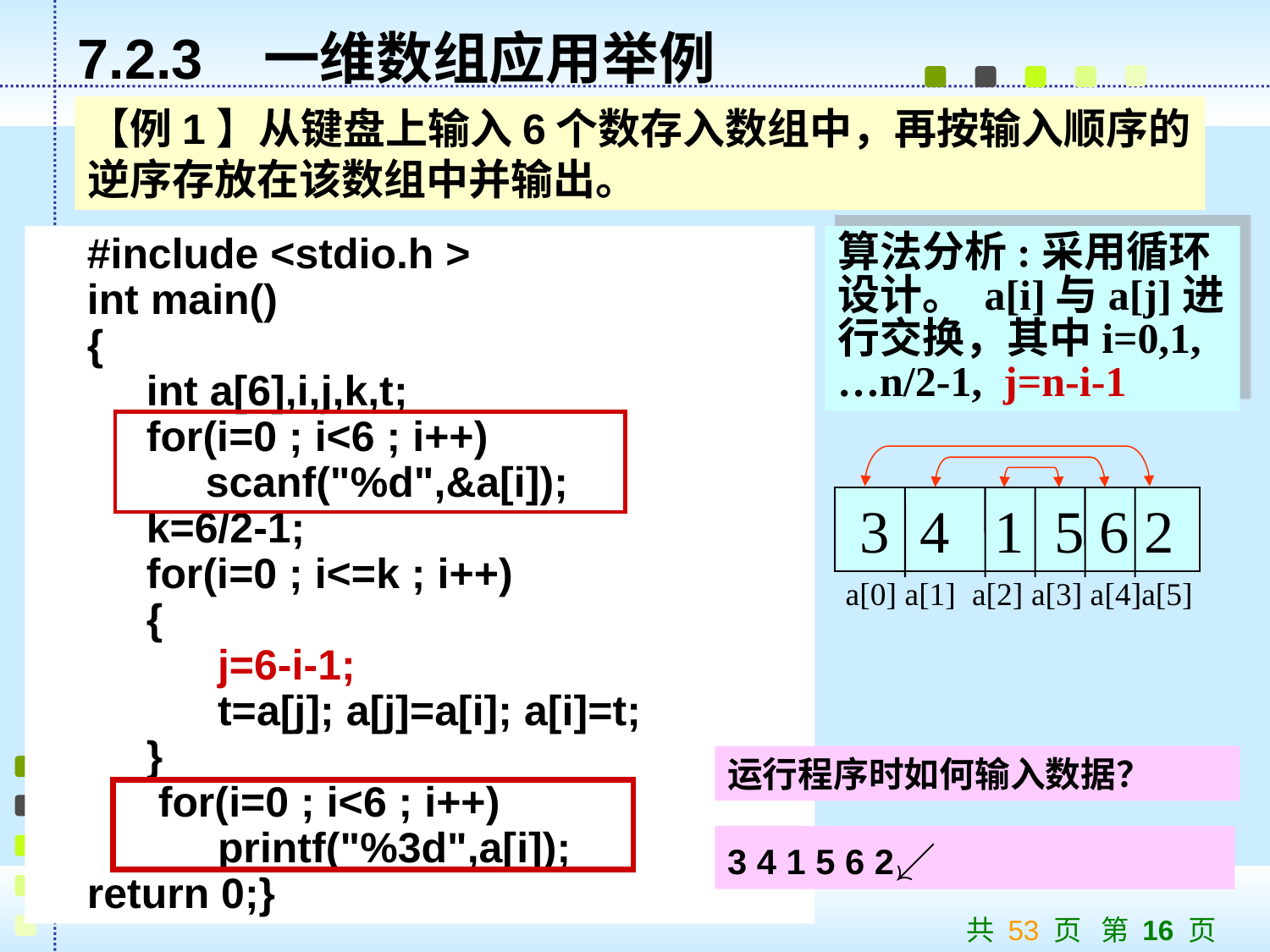

7.2.3   一维数组应用举例
【例1】从键盘上输入6个数存入数组中，再按输入顺序的逆序存放在该数组中并输出。
#include <stdio.h >
int main()
{
     int a[6],i,j,k,t;
     for(i=0 ; i<6 ; i++)
          scanf("%d",&a[i]);
     k=6/2-1;
     for(i=0 ; i<=k ; i++)
     {
           j=6-i-1;
           t=a[j]; a[j]=a[i]; a[i]=t;
     }
      for(i=0 ; i<6 ; i++)
           printf("%3d",a[i]);
return 0;}
算法分析:采用循环设计。 a[i]与a[j]进行交换，其中i=0,1,…n/2-1,  j=n-i-1

3  4   1  5 6 2

 a[0] a[1]  a[2] a[3] a[4]a[5]
运行程序时如何输入数据？

3 4 1 5 6 2↙
共 53 页   第 16 页